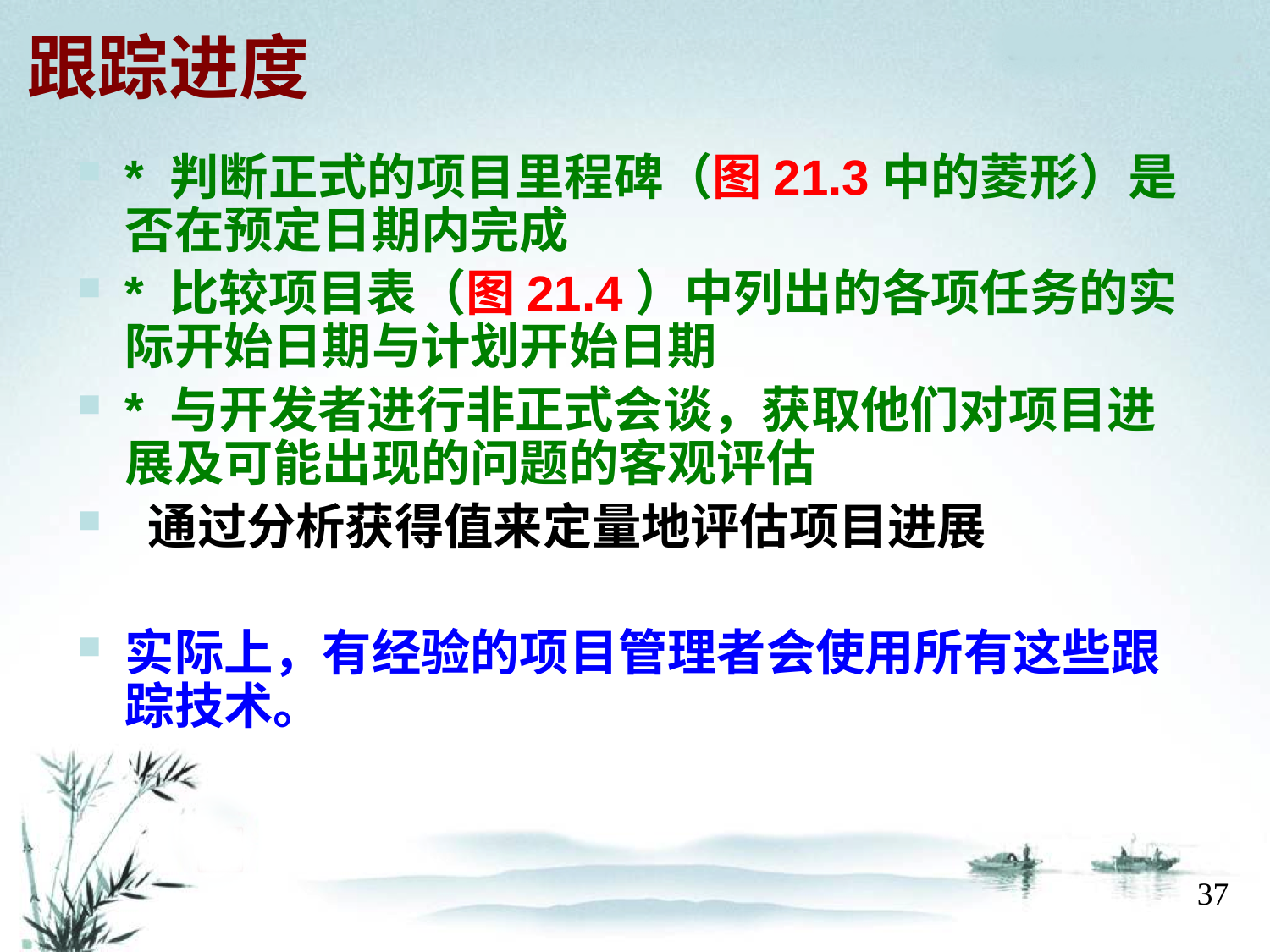

# 跟踪进度
* 判断正式的项目里程碑（图21.3中的菱形）是否在预定日期内完成
* 比较项目表（图21.4）中列出的各项任务的实际开始日期与计划开始日期
* 与开发者进行非正式会谈，获取他们对项目进展及可能出现的问题的客观评估
 通过分析获得值来定量地评估项目进展

实际上，有经验的项目管理者会使用所有这些跟踪技术。
37